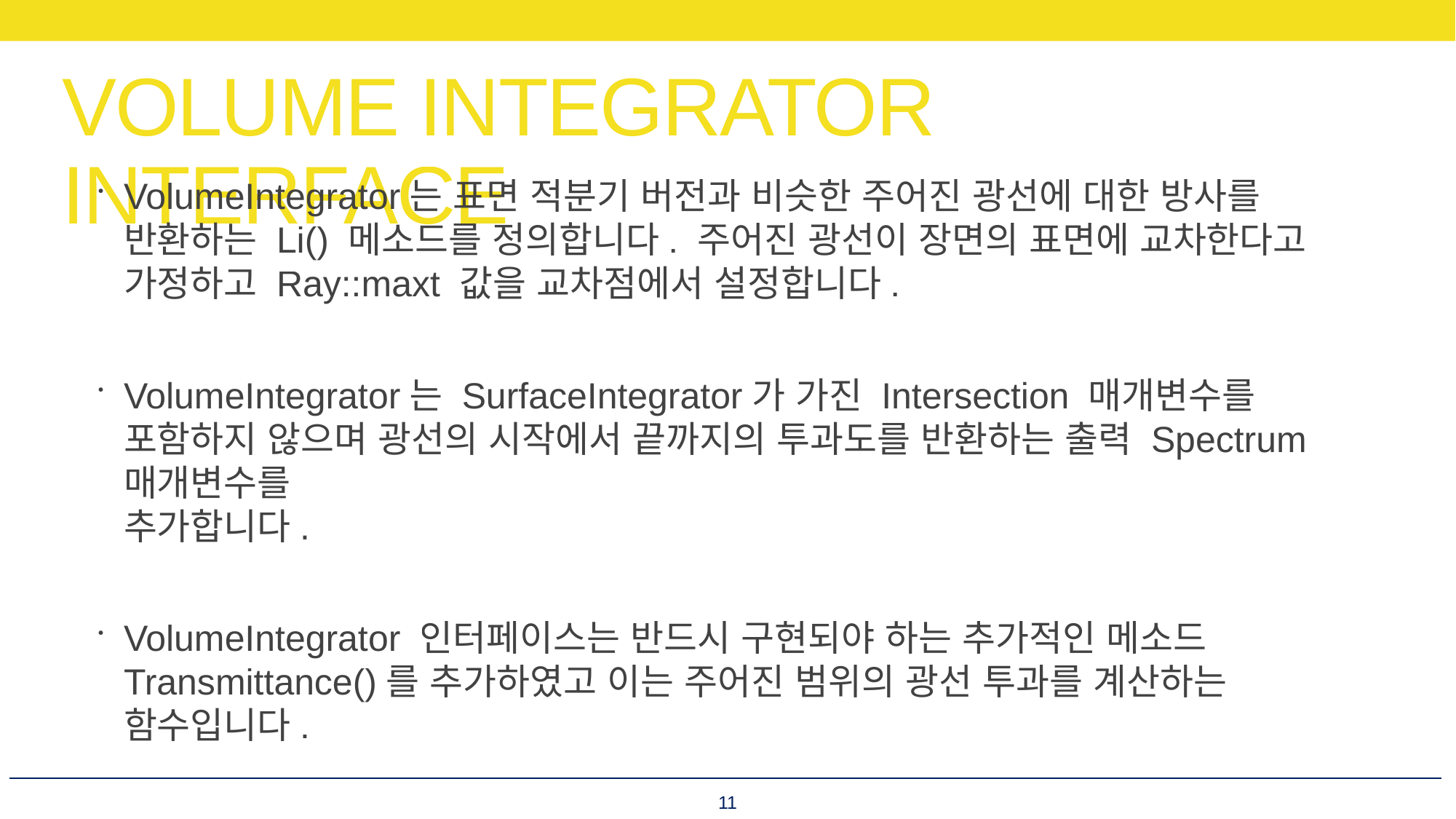

# VOLUME INTEGRATOR INTERFACE
VolumeIntegrator는 표면 적분기 버전과 비슷한 주어진 광선에 대한 방사를 반환하는 Li() 메소드를 정의합니다. 주어진 광선이 장면의 표면에 교차한다고 가정하고 Ray::maxt 값을 교차점에서 설정합니다.

VolumeIntegrator는 SurfaceIntegrator가 가진 Intersection 매개변수를 포함하지 않으며 광선의 시작에서 끝까지의 투과도를 반환하는 출력 Spectrum 매개변수를
추가합니다.

VolumeIntegrator 인터페이스는 반드시 구현되야 하는 추가적인 메소드 Transmittance()를 추가하였고 이는 주어진 범위의 광선 투과를 계산하는 함수입니다.
11